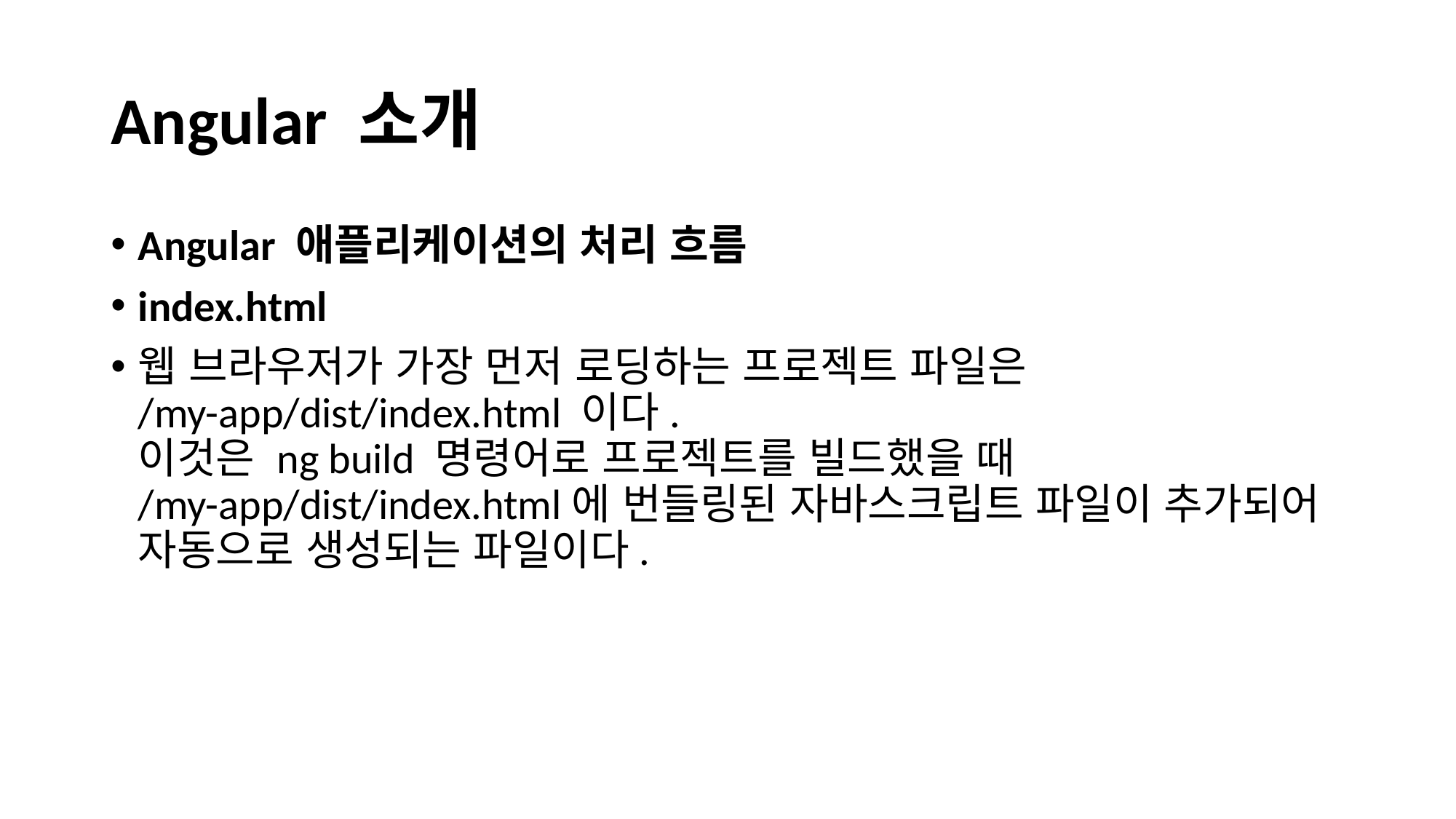

# Angular 소개
Angular 애플리케이션의 처리 흐름
index.html
웹 브라우저가 가장 먼저 로딩하는 프로젝트 파일은 /my-app/dist/index.html 이다.
이것은 ng build 명령어로 프로젝트를 빌드했을 때 /my-app/dist/index.html에 번들링된 자바스크립트 파일이 추가되어 자동으로 생성되는 파일이다.